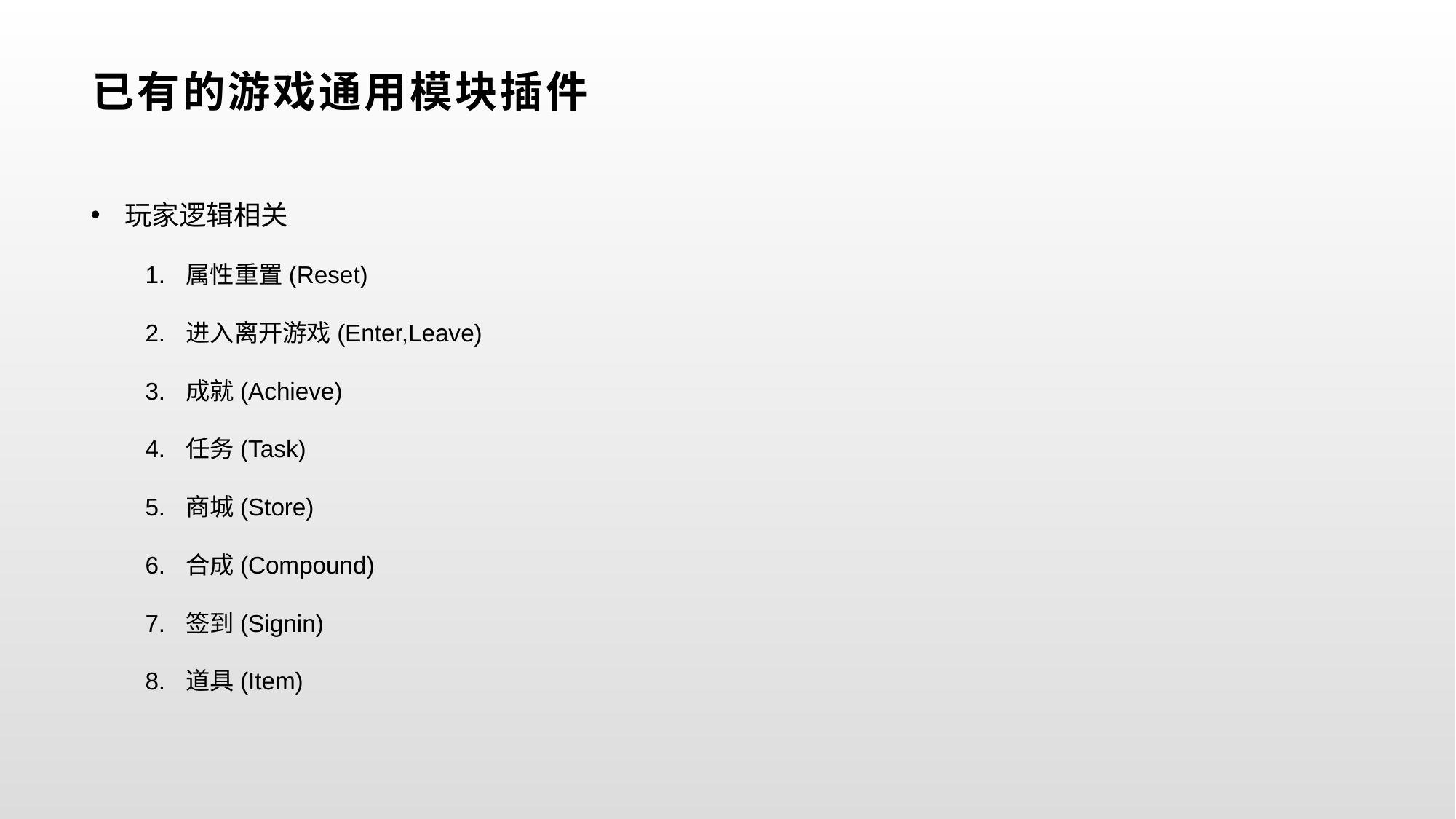

已有的游戏通用模块插件
玩家逻辑相关
属性重置(Reset)
进入离开游戏(Enter,Leave)
成就(Achieve)
任务(Task)
商城(Store)
合成(Compound)
签到(Signin)
道具(Item)